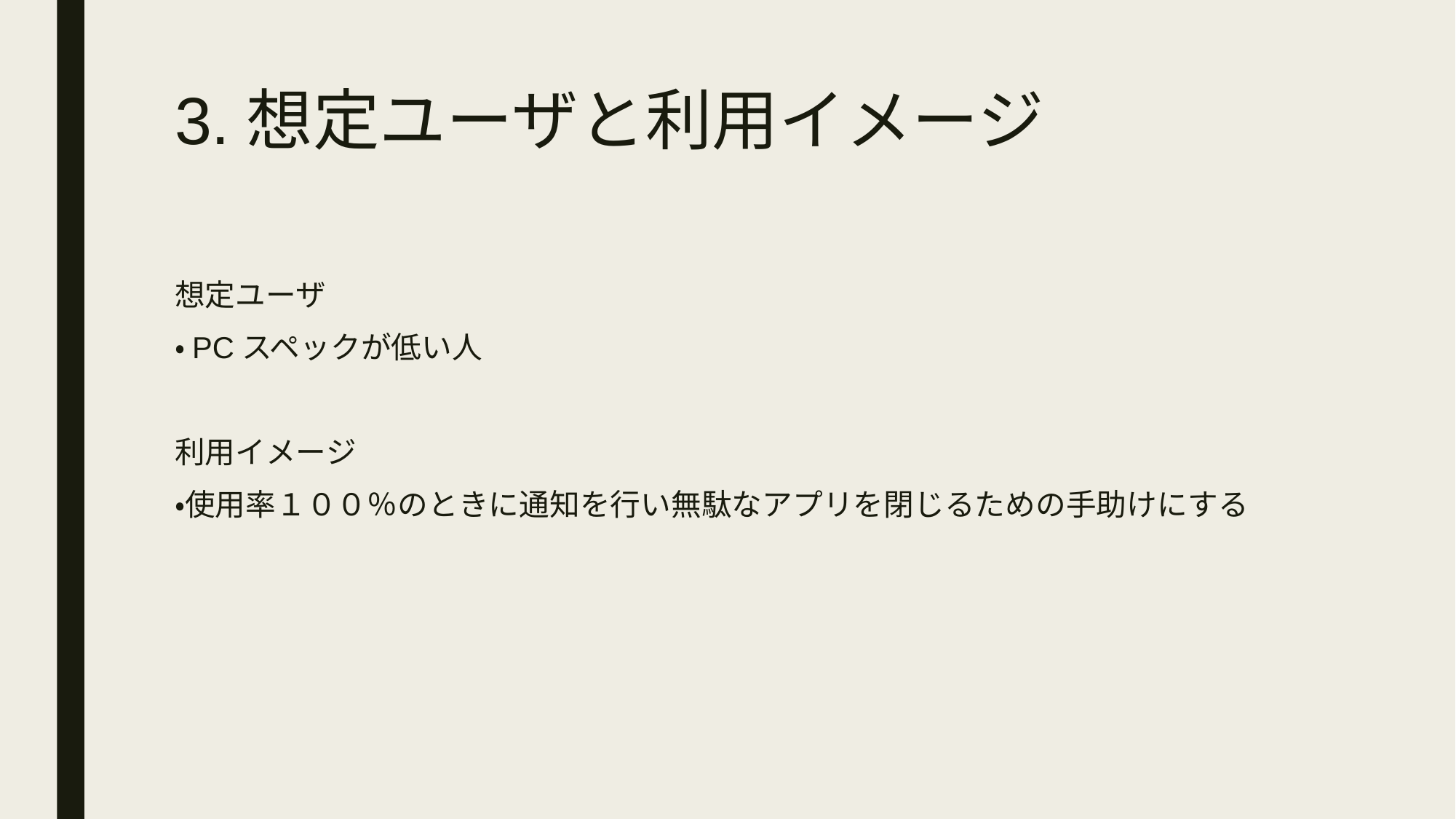

# 3.想定ユーザと利用イメージ
想定ユーザ
・PCスペックが低い人

利用イメージ
・使用率１００％のときに通知を行い無駄なアプリを閉じるための手助けにする